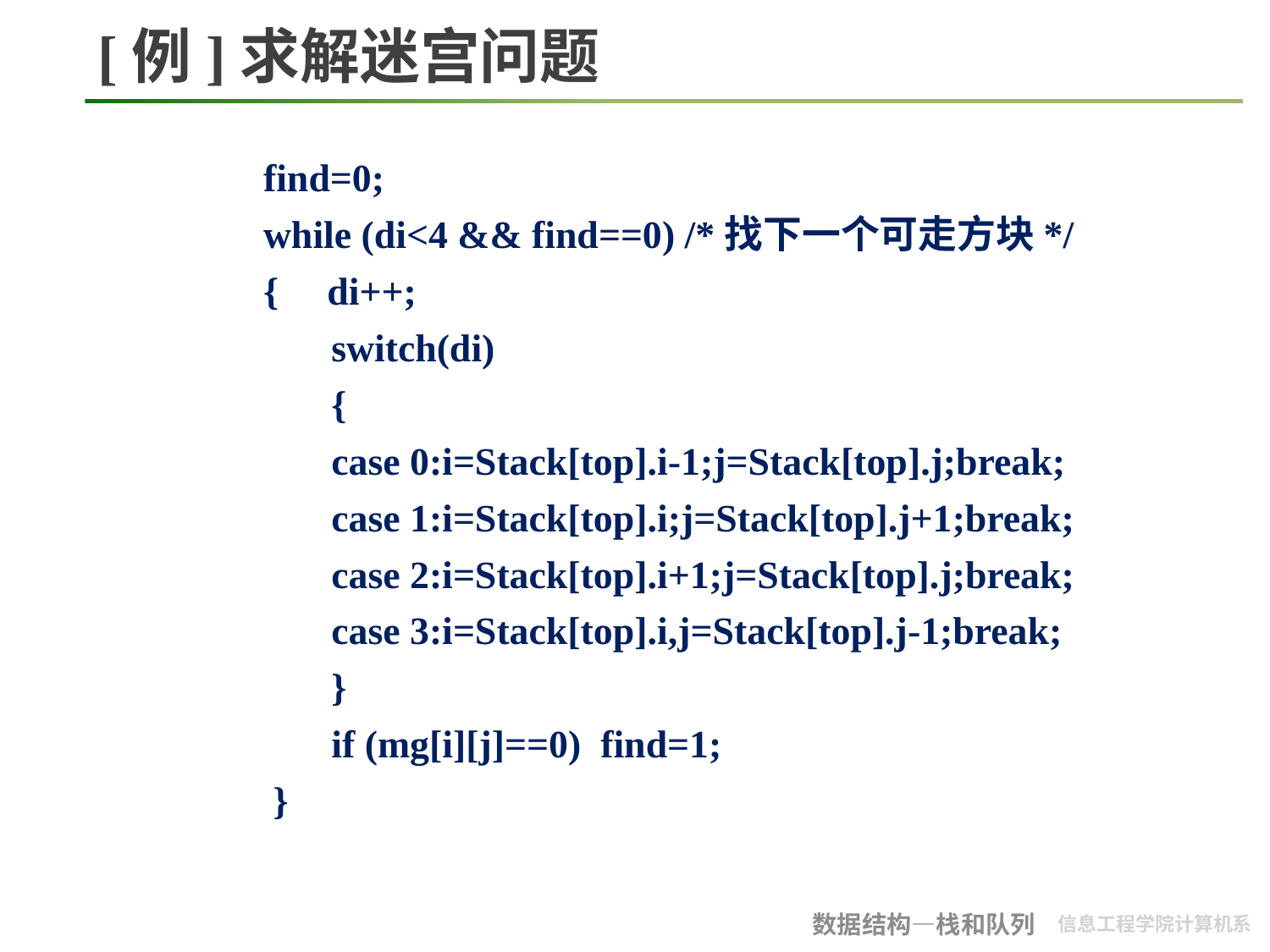

# [例]求解迷宫问题
	    find=0;
	    while (di<4 && find==0) /*找下一个可走方块*/
	    {     di++;
	           switch(di)
	           {
	           case 0:i=Stack[top].i-1;j=Stack[top].j;break;
	           case 1:i=Stack[top].i;j=Stack[top].j+1;break;
	           case 2:i=Stack[top].i+1;j=Stack[top].j;break;
	           case 3:i=Stack[top].i,j=Stack[top].j-1;break;
	           }
	           if (mg[i][j]==0)  find=1;
	     }